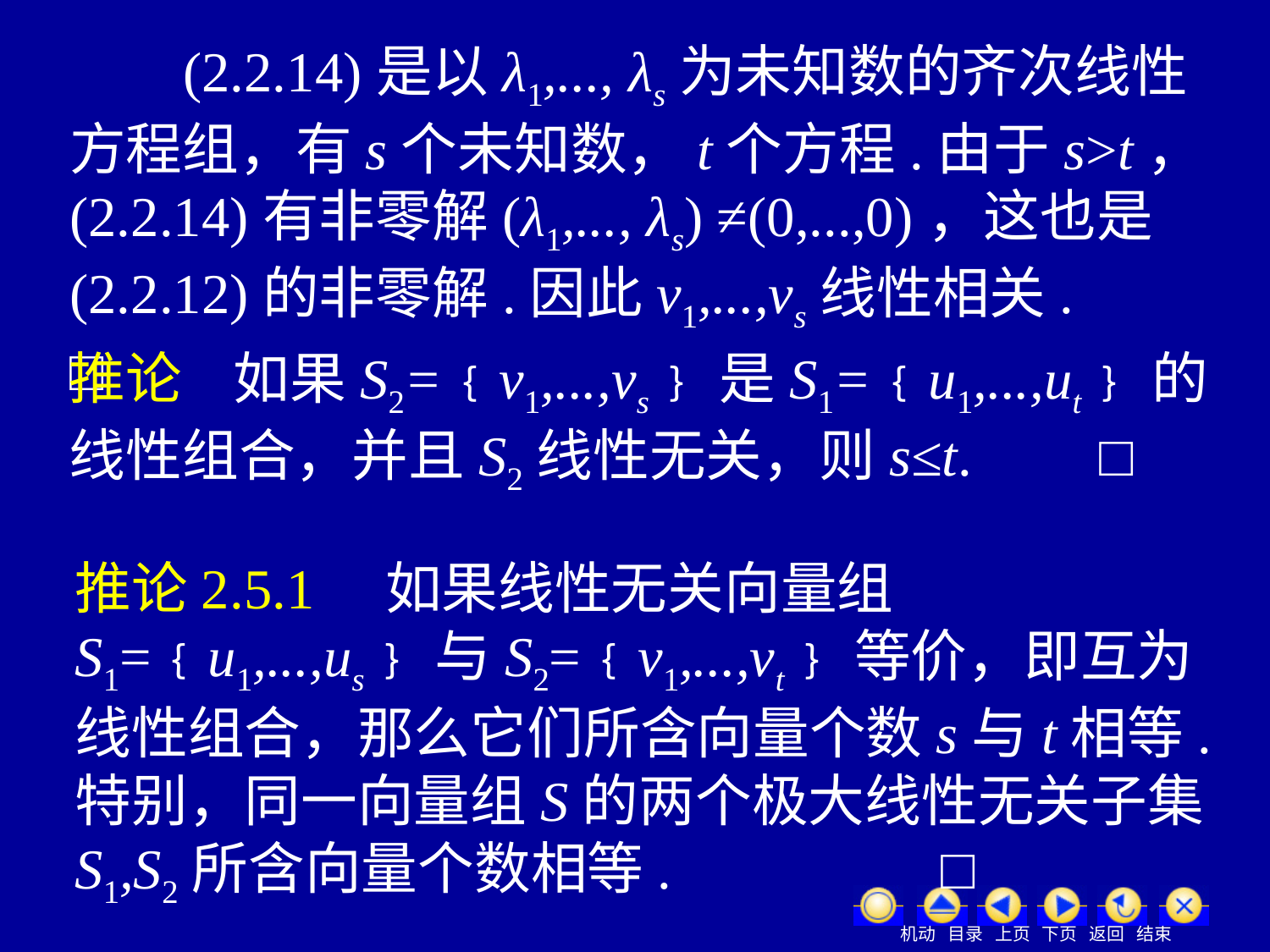

(2.2.14)是以λ1,..., λs为未知数的齐次线性方程组，有s个未知数，t个方程.由于s>t，(2.2.14)有非零解(λ1,..., λs) ≠(0,...,0)，这也是(2.2.12)的非零解.因此v1,...,vs线性相关.          □
推论    如果S2=﹛v1,...,vs﹜是S1=﹛u1,...,ut﹜的线性组合，并且S2线性无关，则s≤t.         □
推论2.5.1    如果线性无关向量组S1=﹛u1,...,us﹜与S2=﹛v1,...,vt﹜等价，即互为线性组合，那么它们所含向量个数s与t相等.特别，同一向量组S的两个极大线性无关子集S1,S2所含向量个数相等.                   □